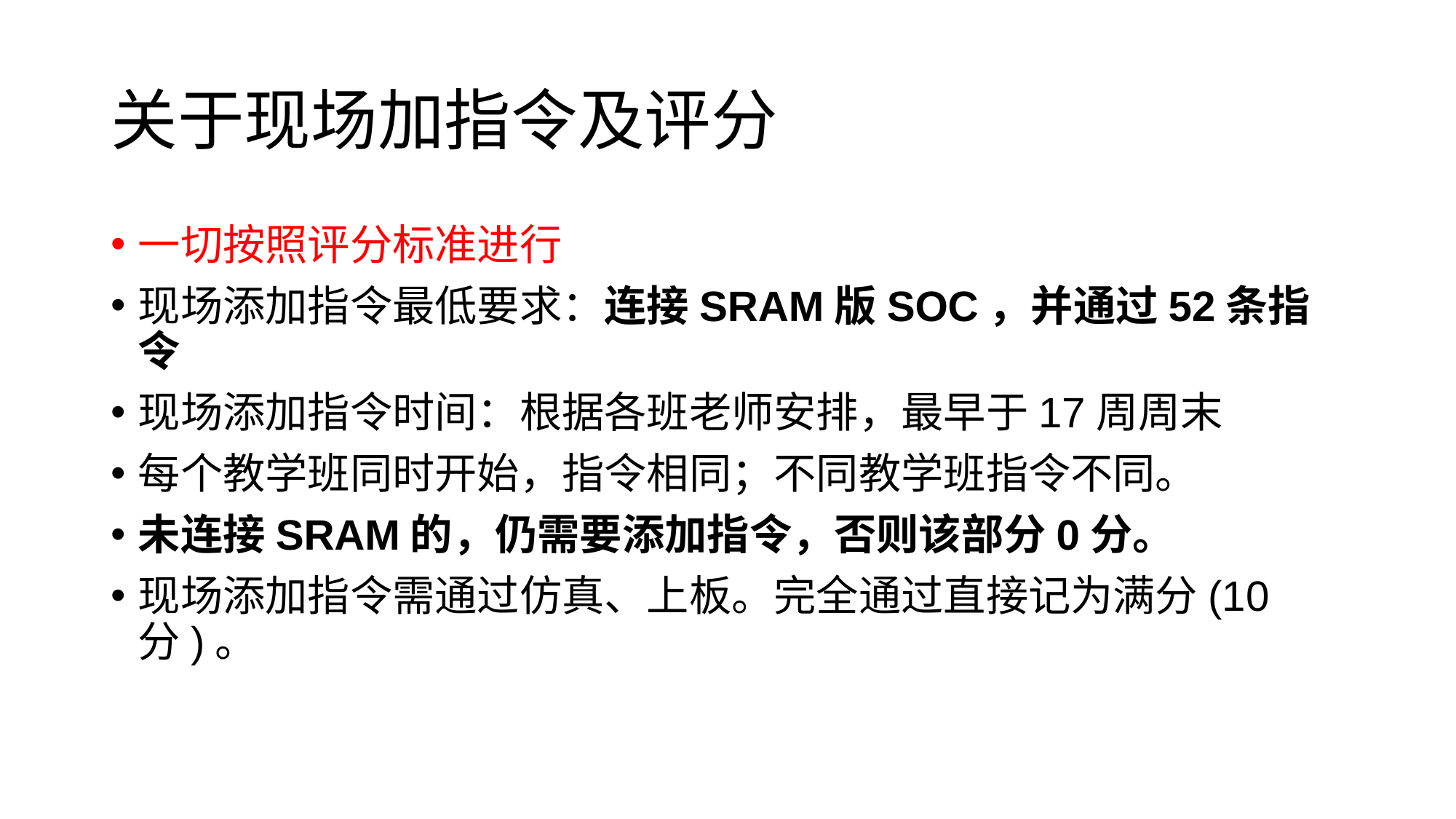

# 关于现场加指令及评分
一切按照评分标准进行
现场添加指令最低要求：连接SRAM版SOC，并通过52条指令
现场添加指令时间：根据各班老师安排，最早于17周周末
每个教学班同时开始，指令相同；不同教学班指令不同。
未连接SRAM的，仍需要添加指令，否则该部分0分。
现场添加指令需通过仿真、上板。完全通过直接记为满分(10分)。